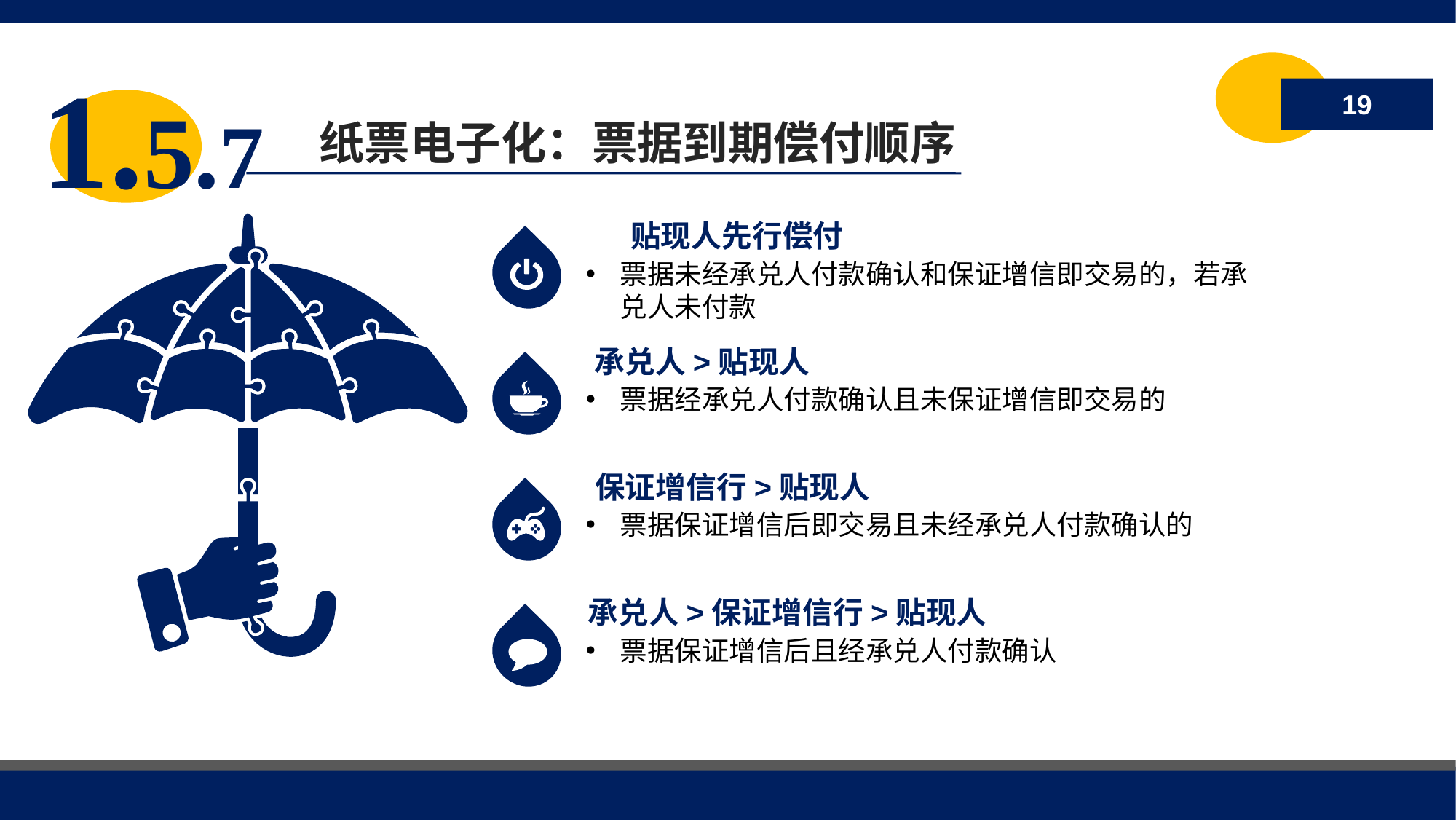

1.5.7

19

纸票电子化：票据到期偿付顺序

贴现人先行偿付
票据未经承兑人付款确认和保证增信即交易的，若承兑人未付款

承兑人>贴现人
票据经承兑人付款确认且未保证增信即交易的

保证增信行>贴现人
票据保证增信后即交易且未经承兑人付款确认的

承兑人>保证增信行>贴现人
票据保证增信后且经承兑人付款确认

19